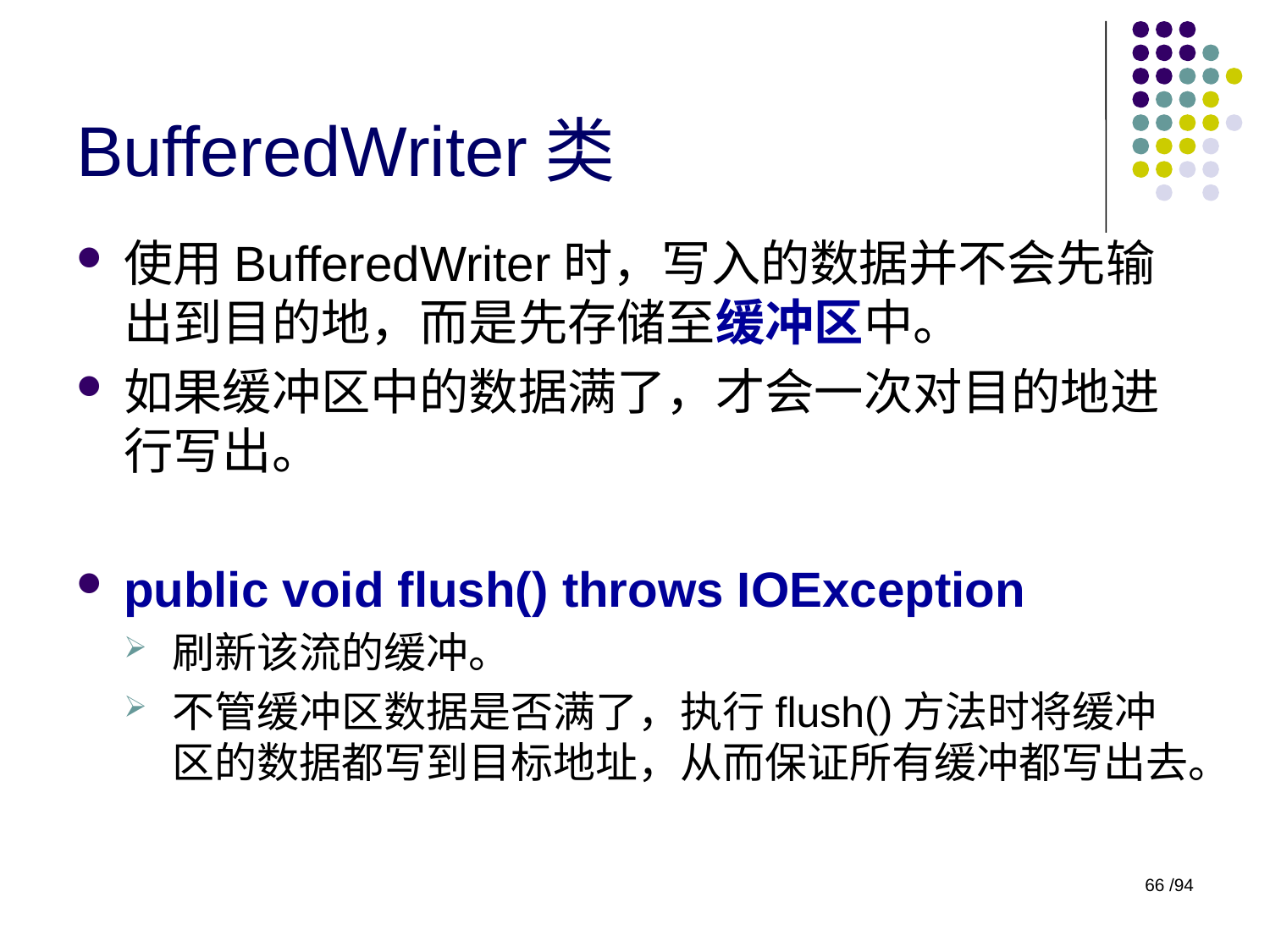

# BufferedWriter类
使用BufferedWriter时，写入的数据并不会先输出到目的地，而是先存储至缓冲区中。
如果缓冲区中的数据满了，才会一次对目的地进行写出。

public void flush() throws IOException
刷新该流的缓冲。
不管缓冲区数据是否满了，执行flush()方法时将缓冲区的数据都写到目标地址，从而保证所有缓冲都写出去。
66 /94